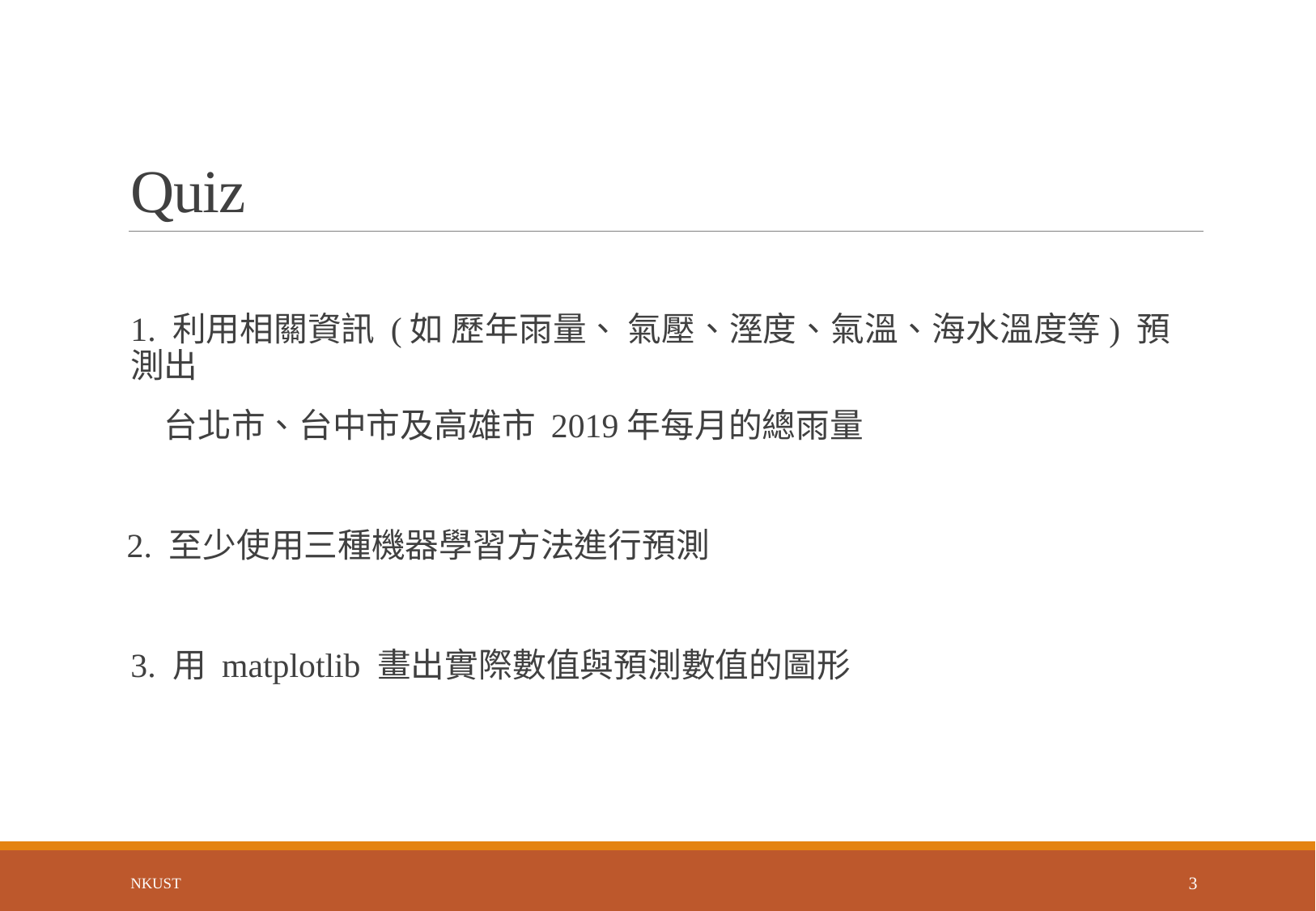

# Quiz

1. 利用相關資訊 (如 歷年雨量、 氣壓、溼度、氣溫、海水溫度等) 預測出
     台北市、台中市及高雄市 2019年每月的總雨量

 2. 至少使用三種機器學習方法進行預測

3. 用 matplotlib 畫出實際數值與預測數值的圖形
NKUST
3